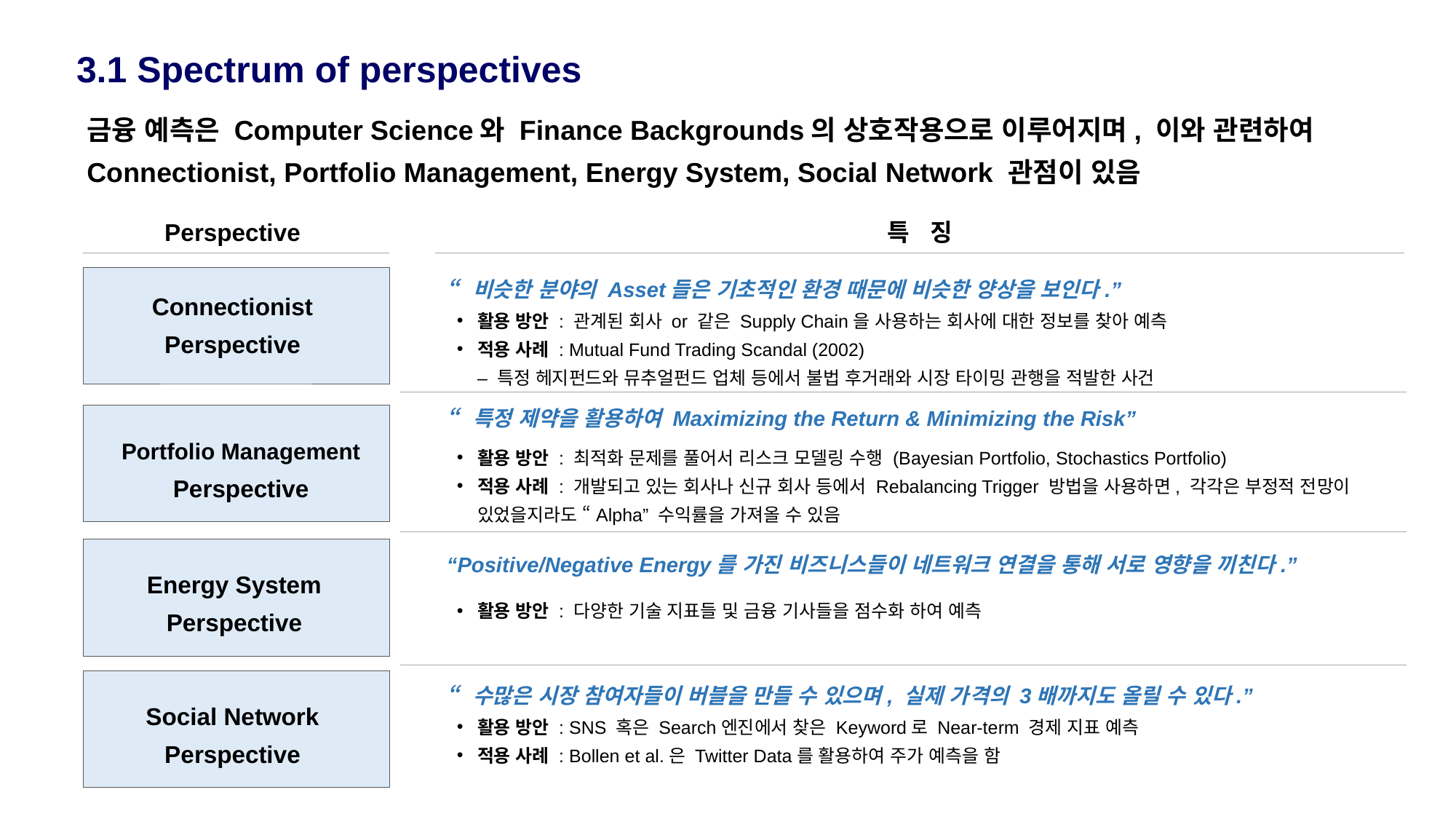

3.1 Spectrum of perspectives
금융 예측은 Computer Science와 Finance Backgrounds의 상호작용으로 이루어지며, 이와 관련하여 Connectionist, Portfolio Management, Energy System, Social Network 관점이 있음
Perspective
특   징
“비슷한 분야의 Asset들은 기초적인 환경 때문에 비슷한 양상을 보인다.”

Connectionist Perspective
활용 방안 : 관계된 회사 or 같은 Supply Chain을 사용하는 회사에 대한 정보를 찾아 예측
적용 사례 : Mutual Fund Trading Scandal (2002)
– 특정 헤지펀드와 뮤추얼펀드 업체 등에서 불법 후거래와 시장 타이밍 관행을 적발한 사건
“특정 제약을 활용하여 Maximizing the Return & Minimizing the Risk”

Portfolio Management Perspective
활용 방안 : 최적화 문제를 풀어서 리스크 모델링 수행 (Bayesian Portfolio, Stochastics Portfolio)
적용 사례 : 개발되고 있는 회사나 신규 회사 등에서 Rebalancing Trigger 방법을 사용하면, 각각은 부정적 전망이 있었을지라도 “Alpha” 수익률을 가져올 수 있음
“Positive/Negative Energy를 가진 비즈니스들이 네트워크 연결을 통해 서로 영향을 끼친다.”

Energy System
Perspective
활용 방안 : 다양한 기술 지표들 및 금융 기사들을 점수화 하여 예측
“수많은 시장 참여자들이 버블을 만들 수 있으며, 실제 가격의 3배까지도 올릴 수 있다.”

Social Network
Perspective
활용 방안 : SNS 혹은 Search엔진에서 찾은 Keyword로 Near-term 경제 지표 예측
적용 사례 : Bollen et al.은 Twitter Data를 활용하여 주가 예측을 함